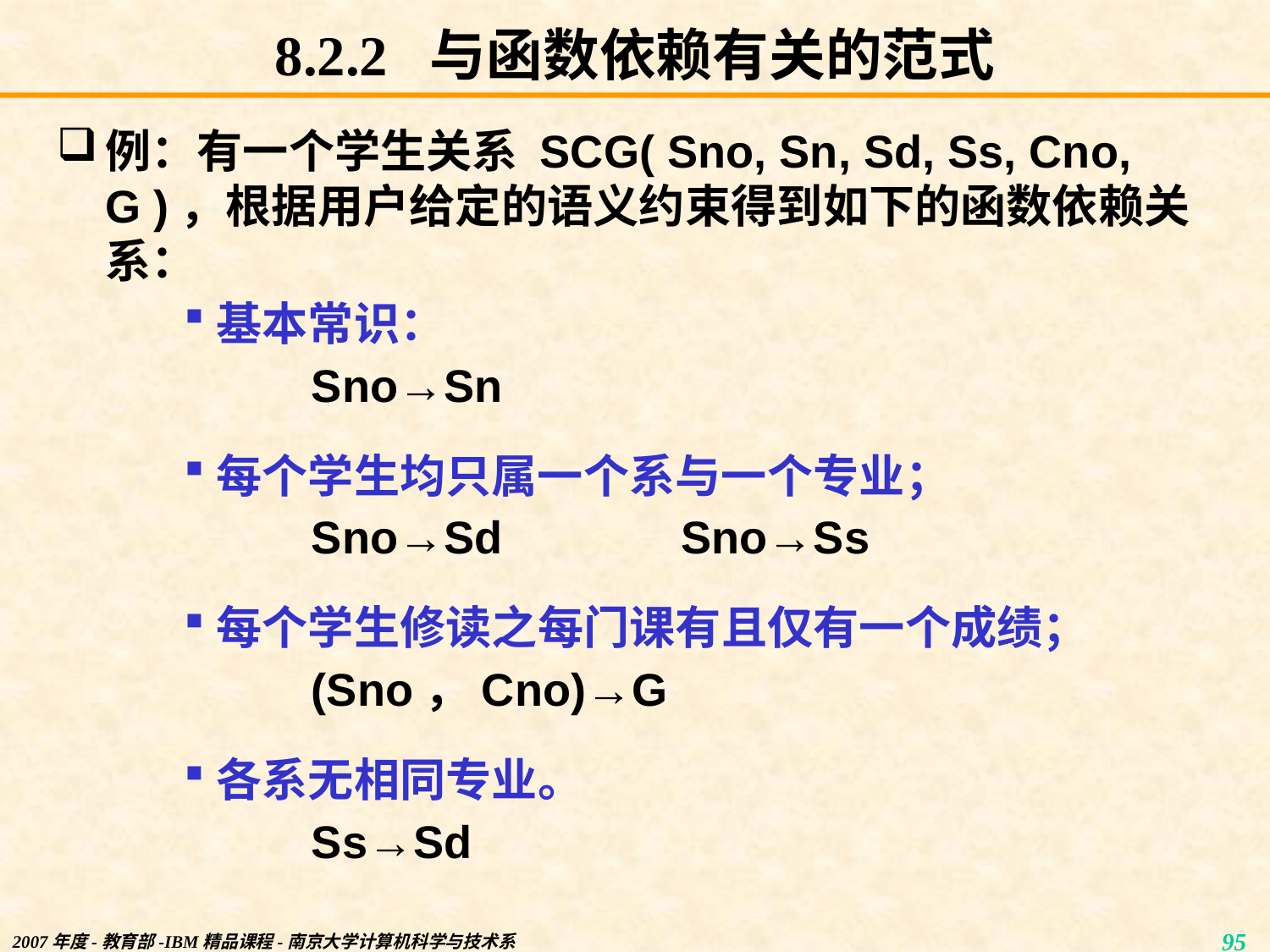

# 8.2.2  与函数依赖有关的范式
例：有一个学生关系 SCG( Sno, Sn, Sd, Ss, Cno, G )，根据用户给定的语义约束得到如下的函数依赖关系：
基本常识：
Sno→Sn

每个学生均只属一个系与一个专业；
Sno→Sd              Sno→Ss

每个学生修读之每门课有且仅有一个成绩；
(Sno，Cno)→G

各系无相同专业。
Ss→Sd
95
2007年度-教育部-IBM精品课程-南京大学计算机科学与技术系